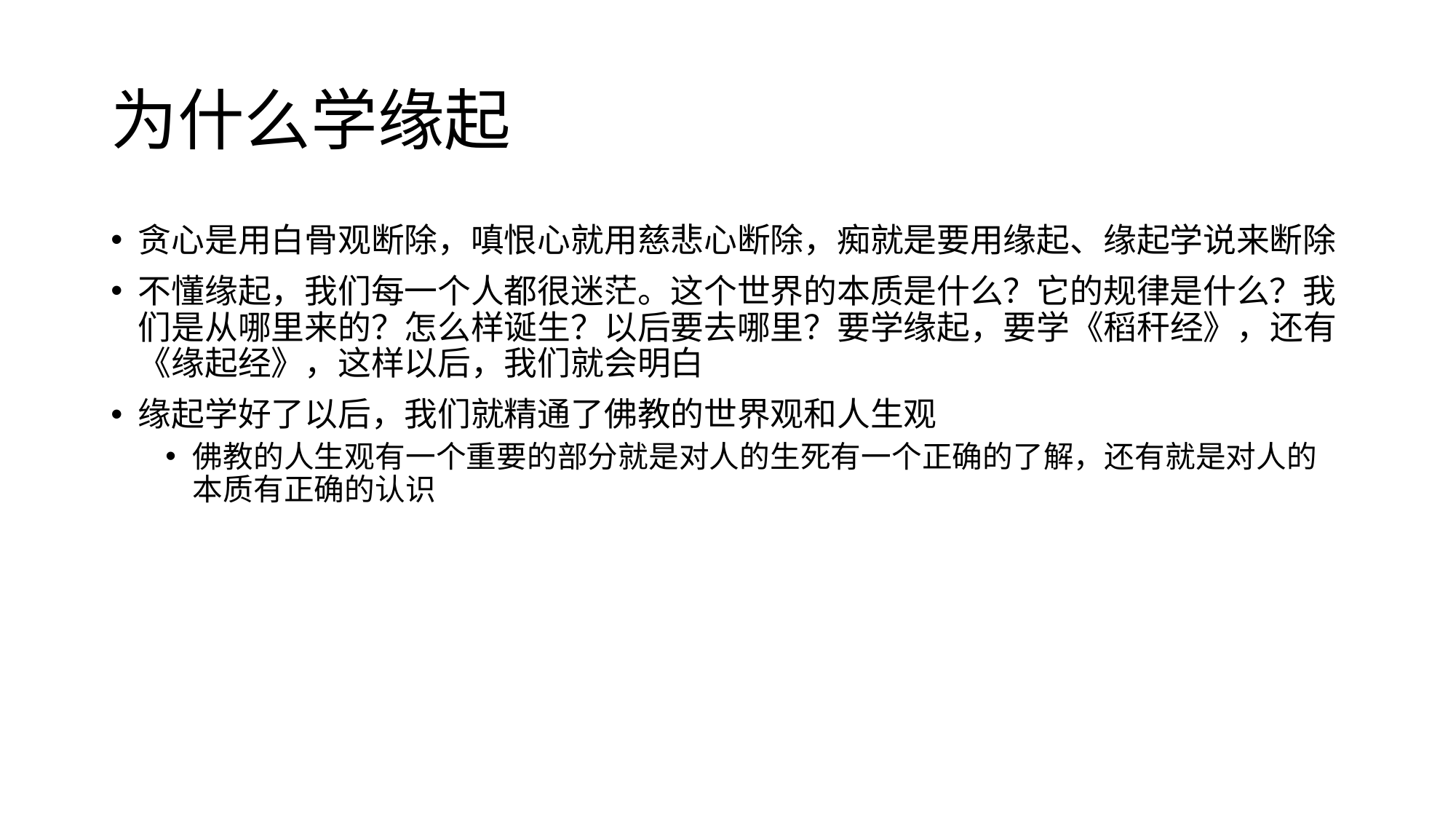

# 为什么学缘起
贪心是用白骨观断除，嗔恨心就用慈悲心断除，痴就是要用缘起、缘起学说来断除
不懂缘起，我们每一个人都很迷茫。这个世界的本质是什么？它的规律是什么？我们是从哪里来的？怎么样诞生？以后要去哪里？要学缘起，要学《稻秆经》，还有《缘起经》，这样以后，我们就会明白
缘起学好了以后，我们就精通了佛教的世界观和人生观
佛教的人生观有一个重要的部分就是对人的生死有一个正确的了解，还有就是对人的本质有正确的认识